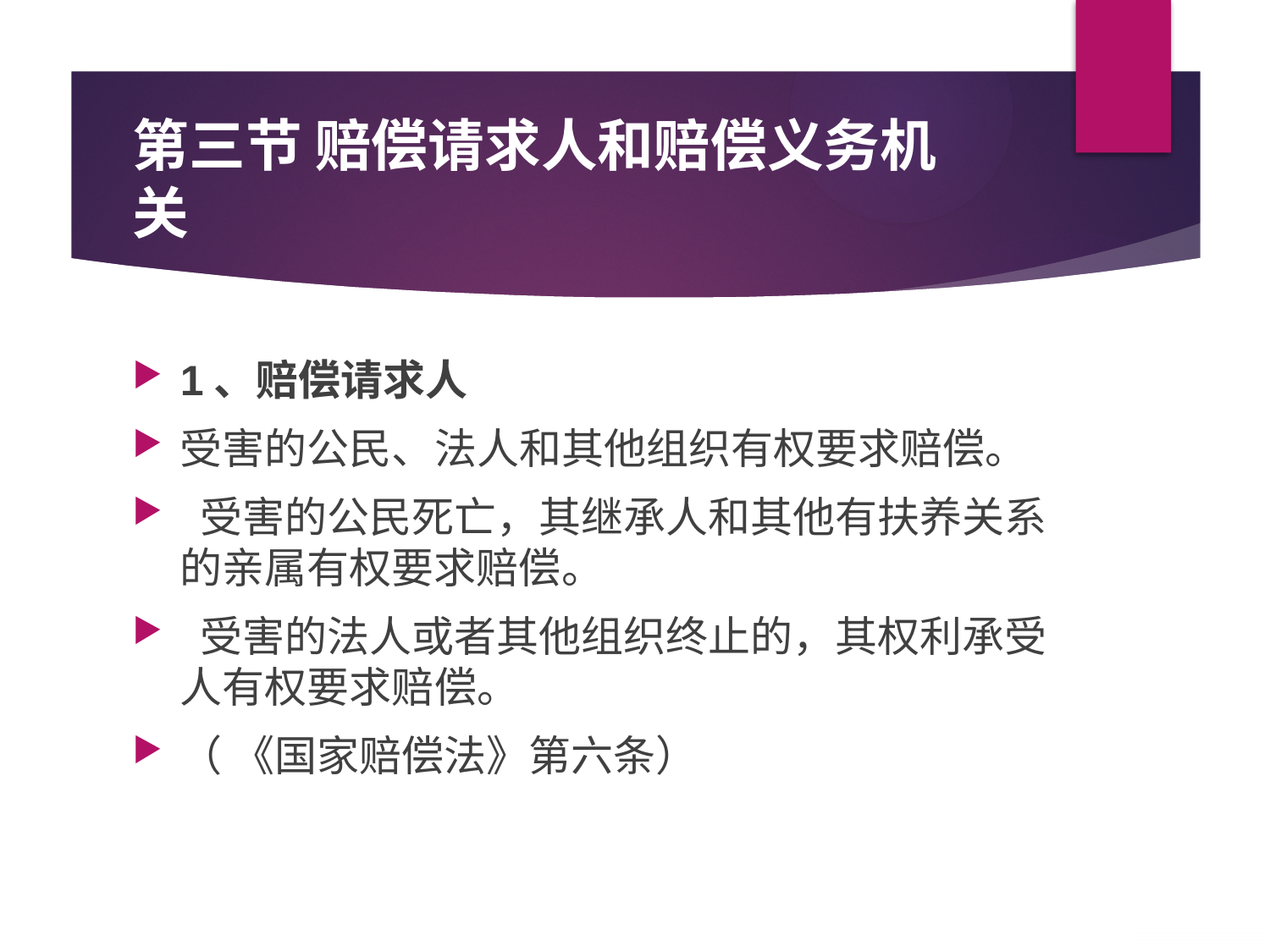

19
# 第三节 赔偿请求人和赔偿义务机关
1、赔偿请求人
受害的公民、法人和其他组织有权要求赔偿。
 受害的公民死亡，其继承人和其他有扶养关系的亲属有权要求赔偿。
 受害的法人或者其他组织终止的，其权利承受人有权要求赔偿。
（ 《国家赔偿法》第六条）